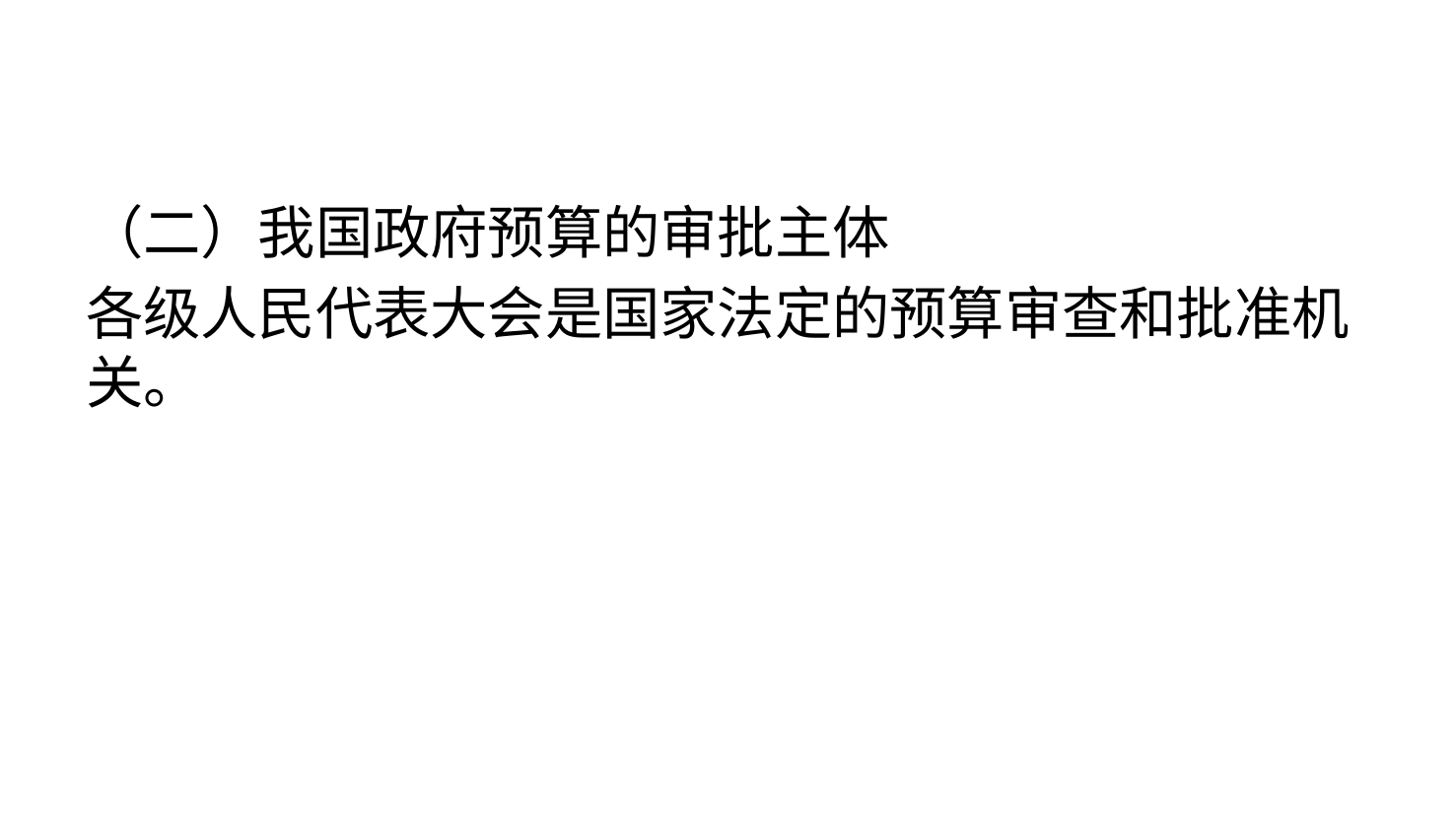

#
（二）我国政府预算的审批主体
各级人民代表大会是国家法定的预算审查和批准机关。